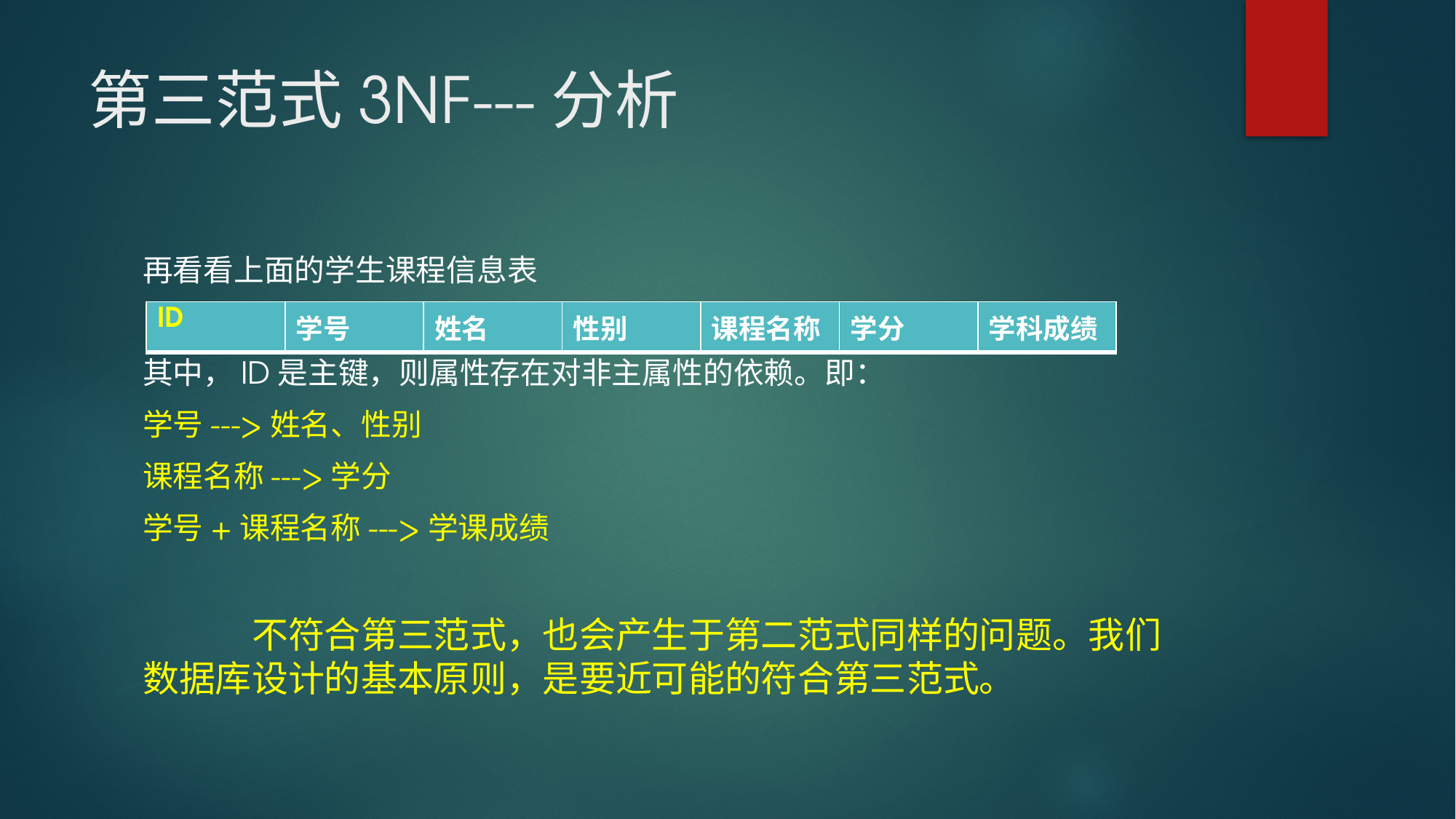

# 第三范式3NF---分析
再看看上面的学生课程信息表

其中，ID是主键，则属性存在对非主属性的依赖。即：
学号--->姓名、性别
课程名称--->学分
学号+课程名称--->学课成绩

	不符合第三范式，也会产生于第二范式同样的问题。我们数据库设计的基本原则，是要近可能的符合第三范式。

| ID | 学号 | 姓名 | 性别 | 课程名称 | 学分 | 学科成绩 |
| --- | --- | --- | --- | --- | --- | --- |